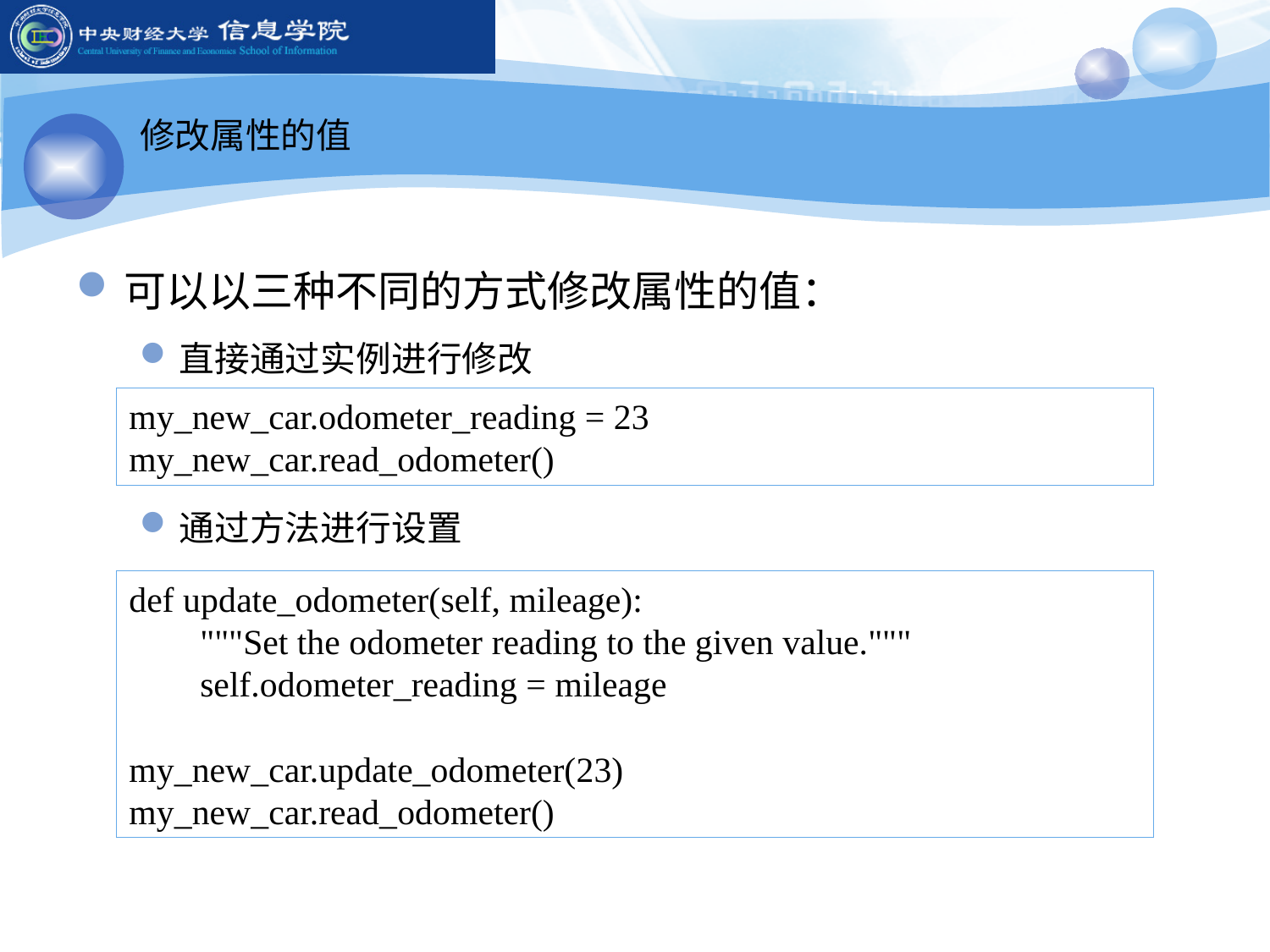

修改属性的值
可以以三种不同的方式修改属性的值：
直接通过实例进行修改

通过方法进行设置
my_new_car.odometer_reading = 23
my_new_car.read_odometer()
def update_odometer(self, mileage):
        """Set the odometer reading to the given value."""
        self.odometer_reading = mileage

my_new_car.update_odometer(23)
my_new_car.read_odometer()